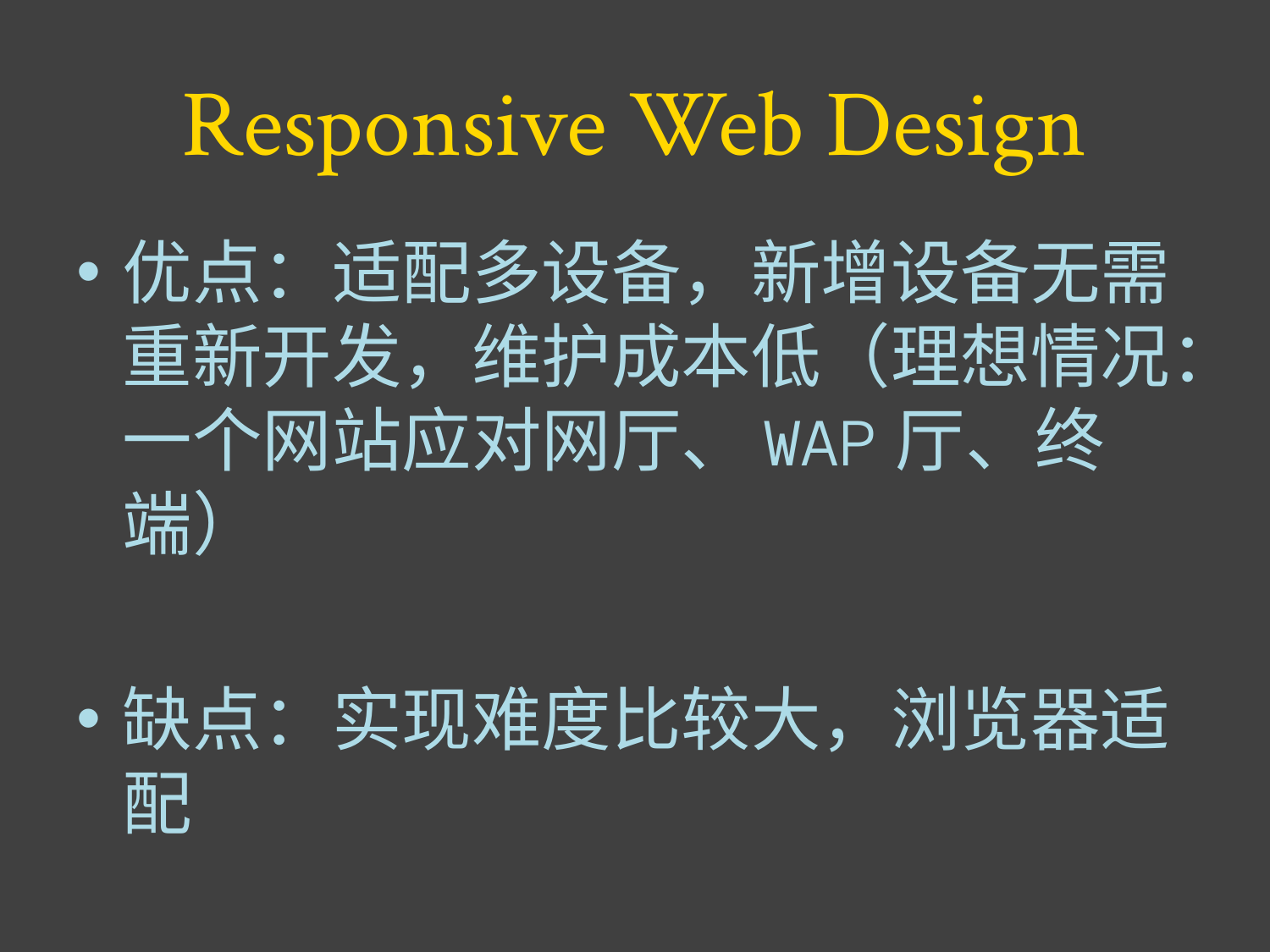

# Responsive Web Design
优点：适配多设备，新增设备无需重新开发，维护成本低（理想情况：一个网站应对网厅、WAP厅、终端）

缺点：实现难度比较大，浏览器适配